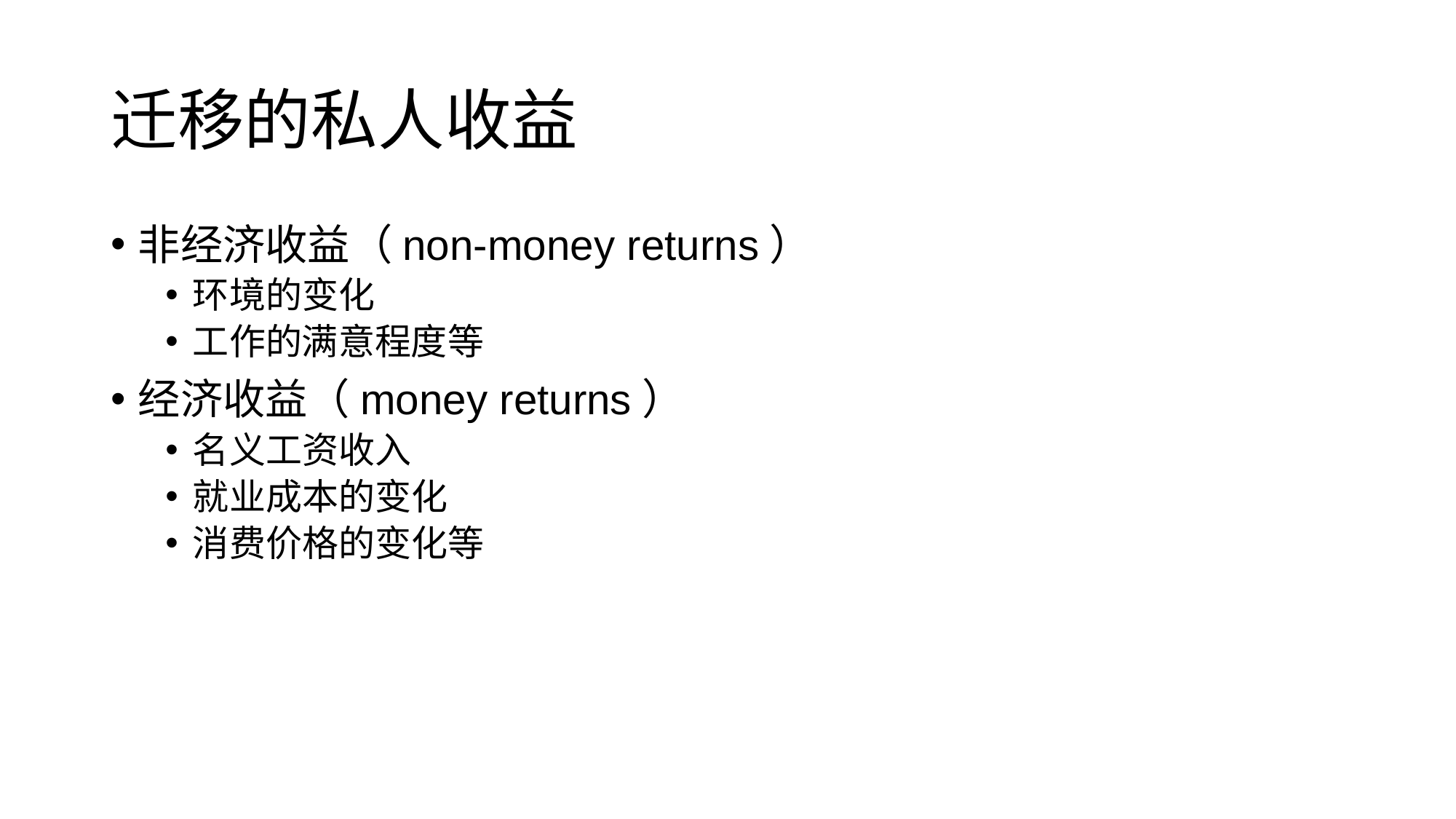

# 迁移的私人收益
非经济收益（non-money returns）
环境的变化
工作的满意程度等
经济收益（money returns）
名义工资收入
就业成本的变化
消费价格的变化等